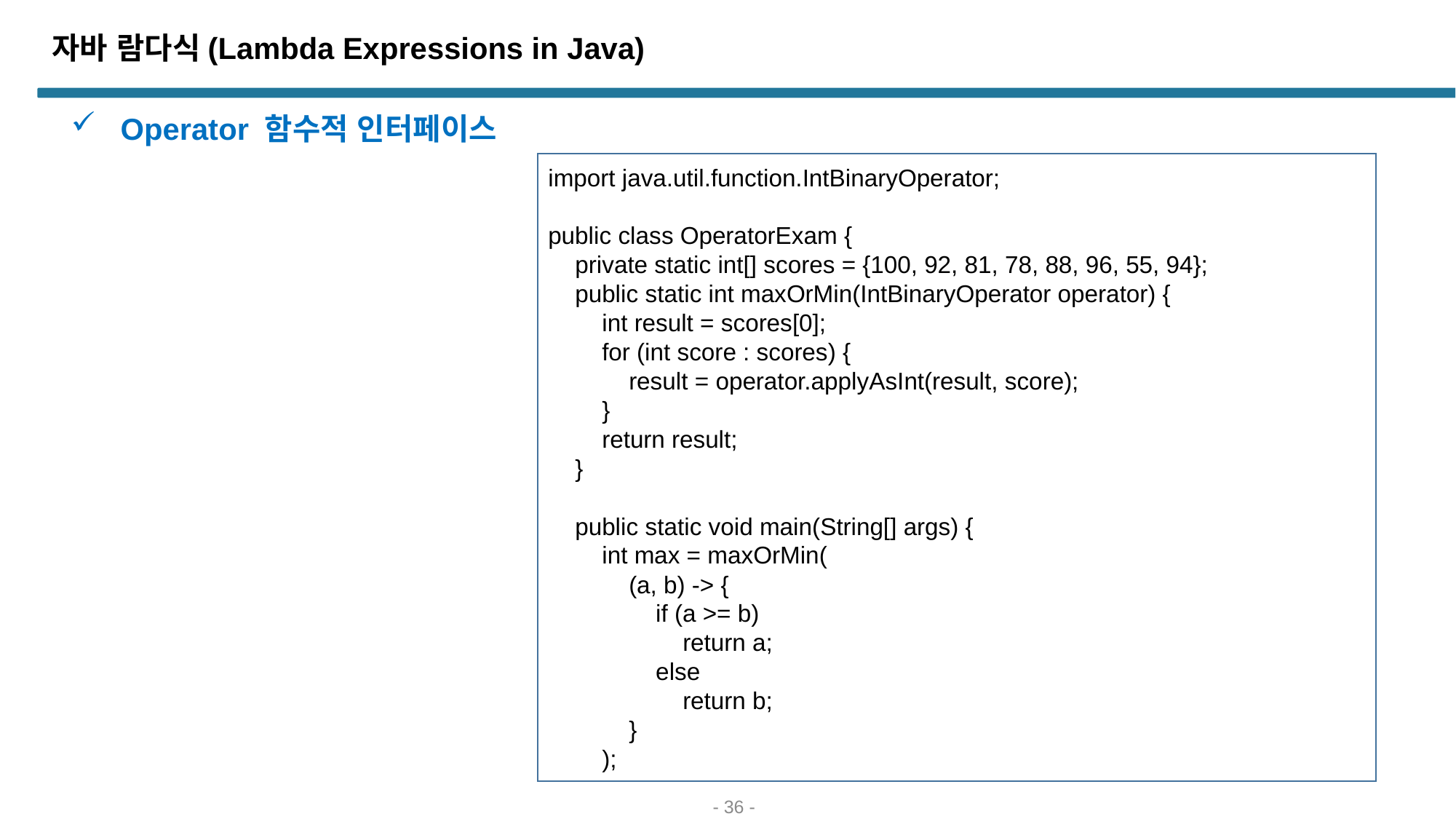

# 자바 람다식(Lambda Expressions in Java)
 Operator 함수적 인터페이스
import java.util.function.IntBinaryOperator;

public class OperatorExam {
    private static int[] scores = {100, 92, 81, 78, 88, 96, 55, 94};
    public static int maxOrMin(IntBinaryOperator operator) {
        int result = scores[0];
        for (int score : scores) {
            result = operator.applyAsInt(result, score);
        }
        return result;
    }

    public static void main(String[] args) {
        int max = maxOrMin(
            (a, b) -> {
                if (a >= b)
                    return a;
                else
                    return b;
            }
        );
- 36 -